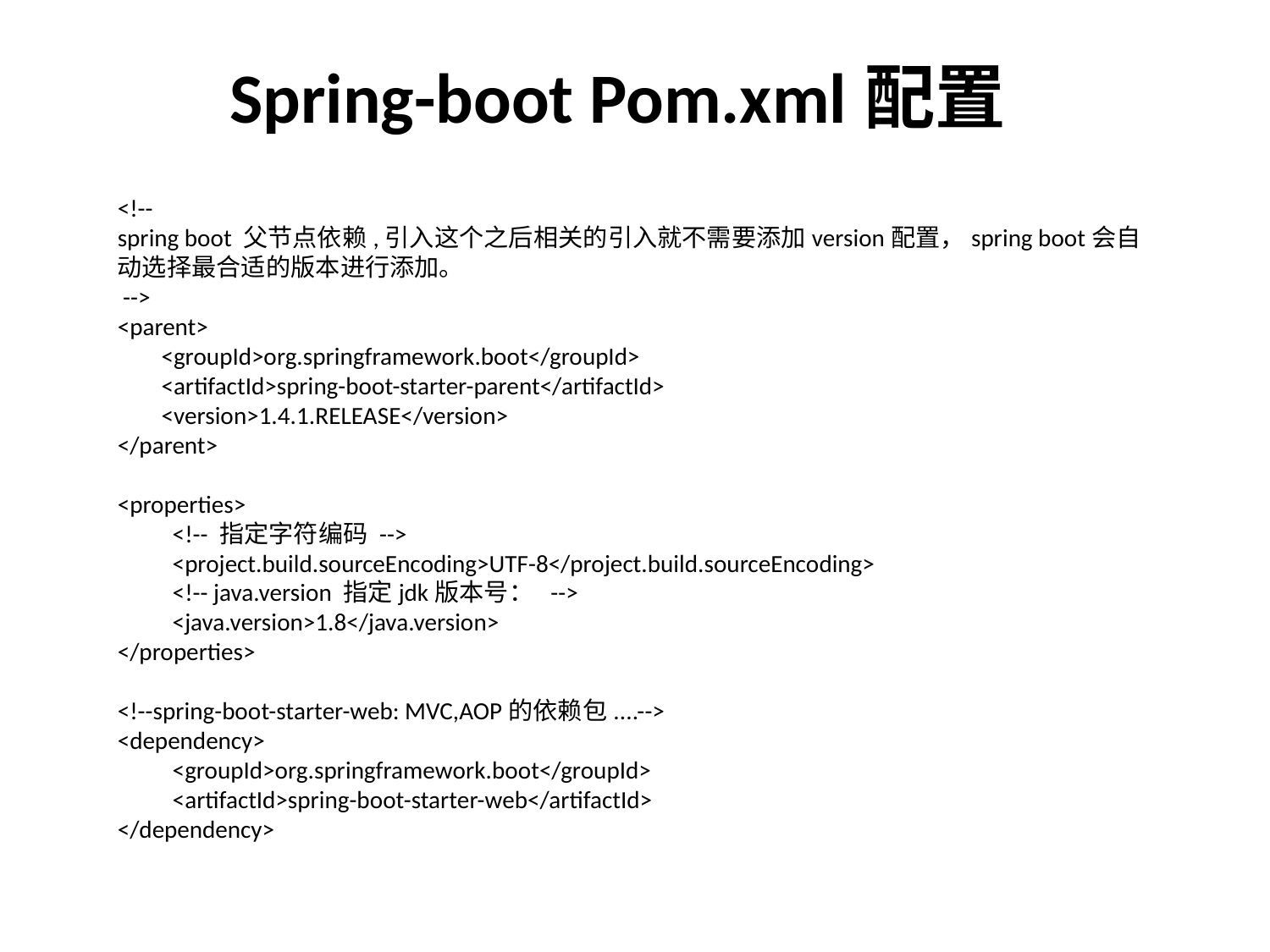

Spring-boot Pom.xml配置

<!--
spring boot 父节点依赖,引入这个之后相关的引入就不需要添加version配置，spring boot会自动选择最合适的版本进行添加。
 -->
<parent>
        <groupId>org.springframework.boot</groupId>
        <artifactId>spring-boot-starter-parent</artifactId>
        <version>1.4.1.RELEASE</version>
</parent>

<properties>
          <!-- 指定字符编码 -->
          <project.build.sourceEncoding>UTF-8</project.build.sourceEncoding>
          <!-- java.version 指定jdk版本号：  -->
          <java.version>1.8</java.version>
</properties>

<!--spring-boot-starter-web: MVC,AOP的依赖包....-->
<dependency>
          <groupId>org.springframework.boot</groupId>
          <artifactId>spring-boot-starter-web</artifactId>
</dependency>